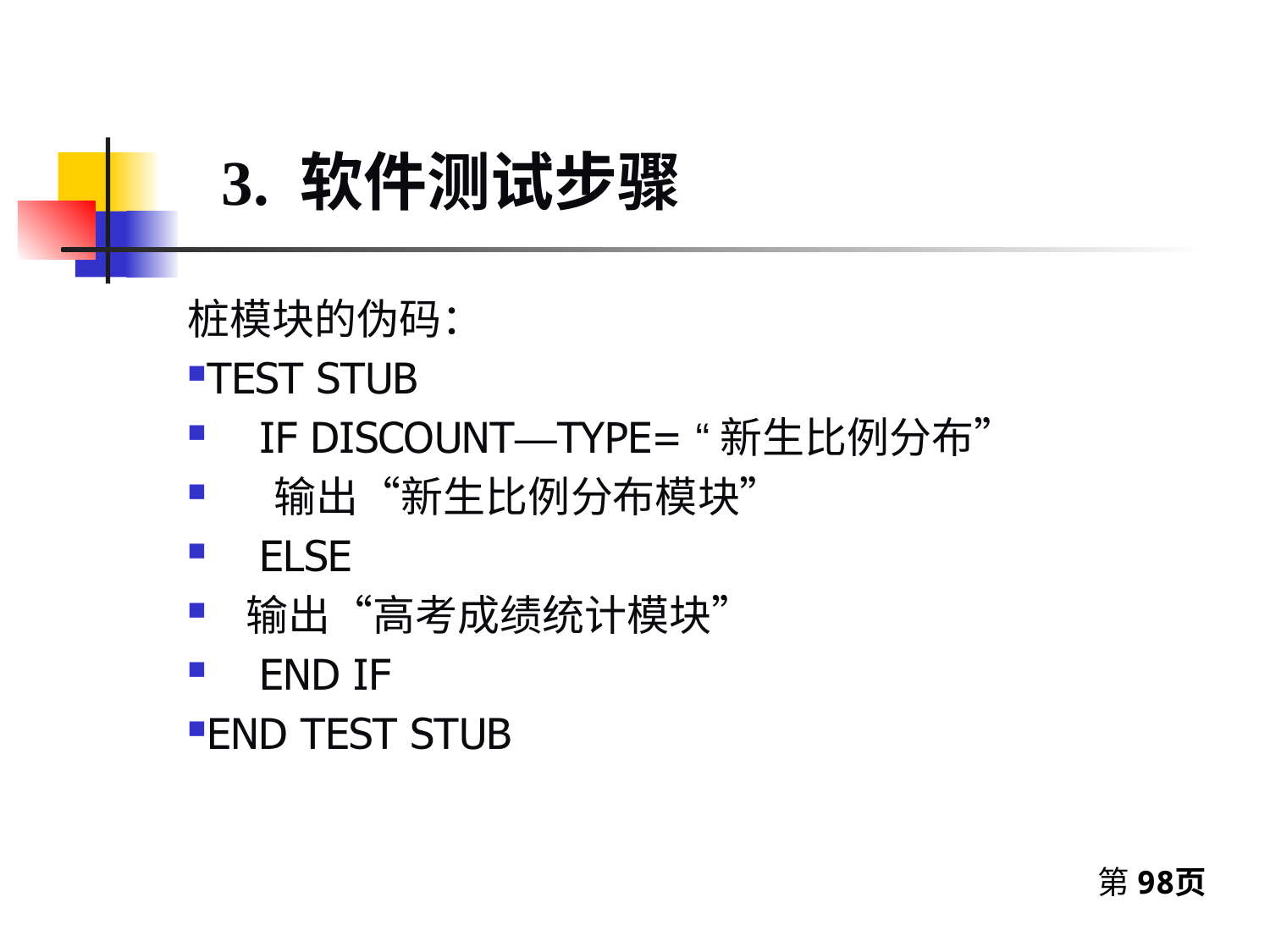

3. 软件测试步骤
桩模块的伪码：
TEST STUB
    IF DISCOUNT—TYPE= “新生比例分布”
      输出“新生比例分布模块”
    ELSE
   输出“高考成绩统计模块”
    END IF
END TEST STUB